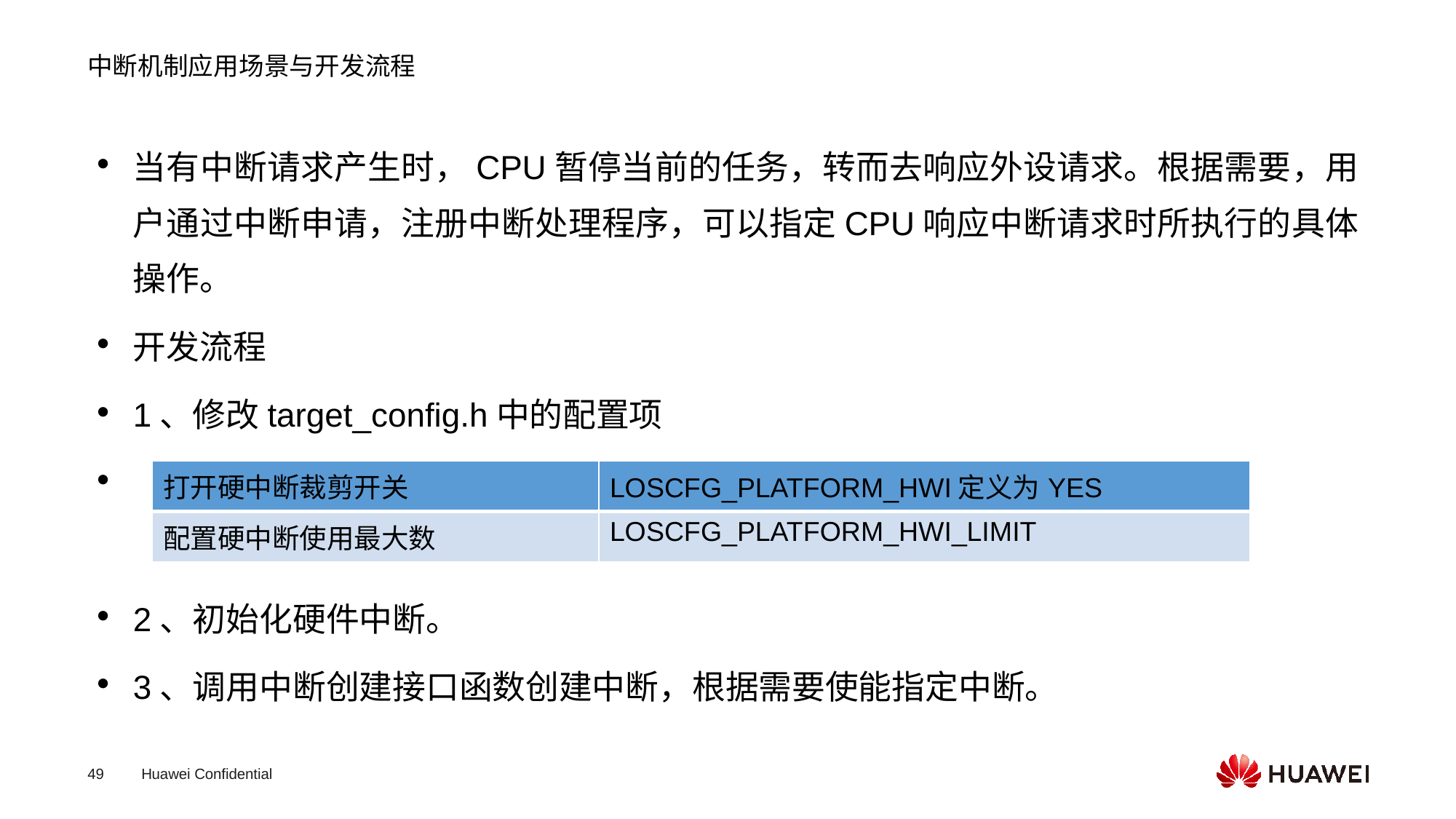

# 中断机制应用场景与开发流程
当有中断请求产生时，CPU暂停当前的任务，转而去响应外设请求。根据需要，用户通过中断申请，注册中断处理程序，可以指定CPU响应中断请求时所执行的具体操作。
开发流程
1、修改target_config.h中的配置项

2、初始化硬件中断。
3、调用中断创建接口函数创建中断，根据需要使能指定中断。
| 打开硬中断裁剪开关 | LOSCFG\_PLATFORM\_HWI定义为YES |
| --- | --- |
| 配置硬中断使用最大数 | LOSCFG\_PLATFORM\_HWI\_LIMIT |